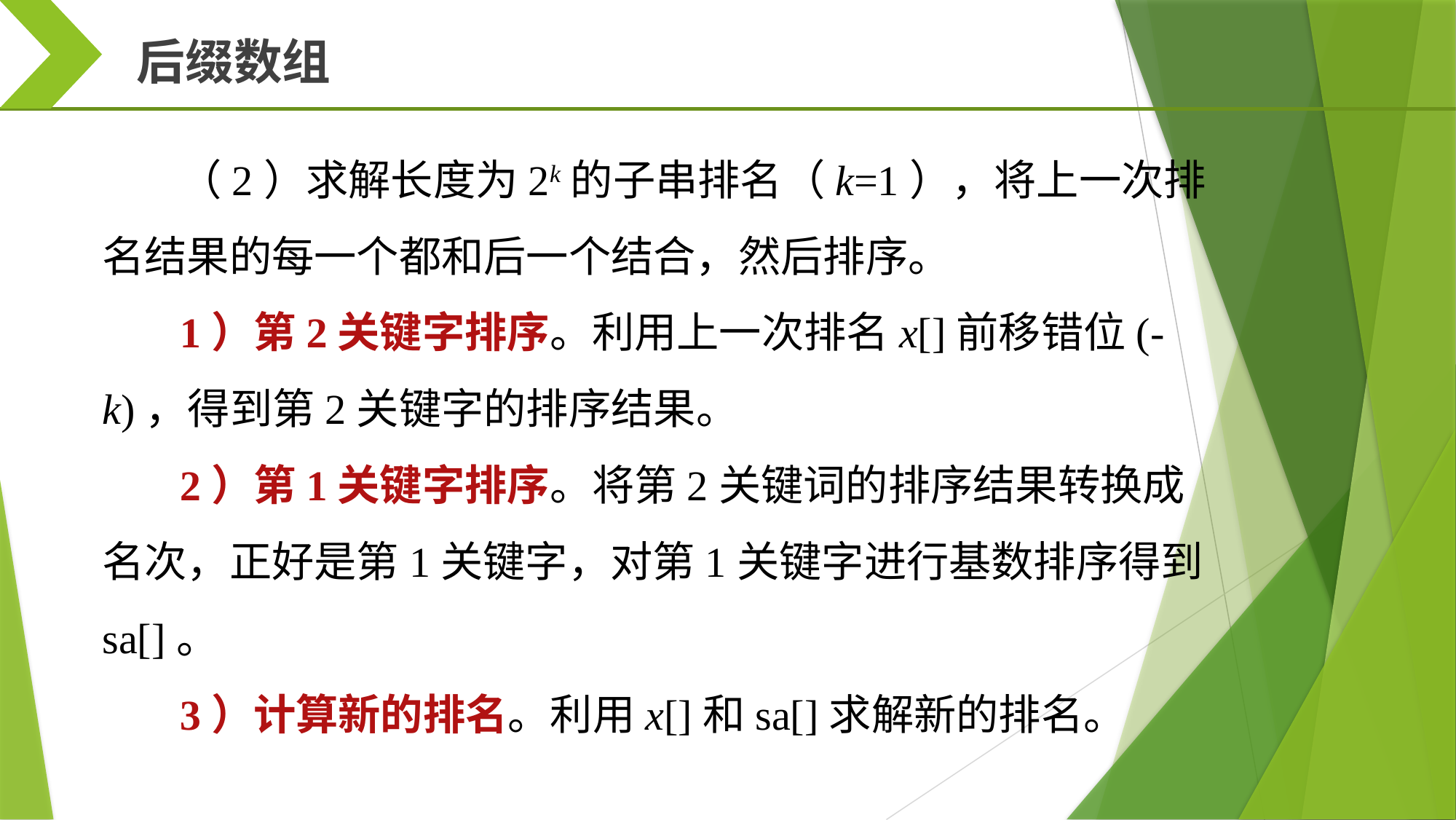

后缀数组
（2）求解长度为2k的子串排名（k=1），将上一次排名结果的每一个都和后一个结合，然后排序。
1）第2关键字排序。利用上一次排名x[]前移错位(-k)，得到第2关键字的排序结果。
2）第1关键字排序。将第2关键词的排序结果转换成名次，正好是第1关键字，对第1关键字进行基数排序得到sa[]。
3）计算新的排名。利用x[]和sa[]求解新的排名。